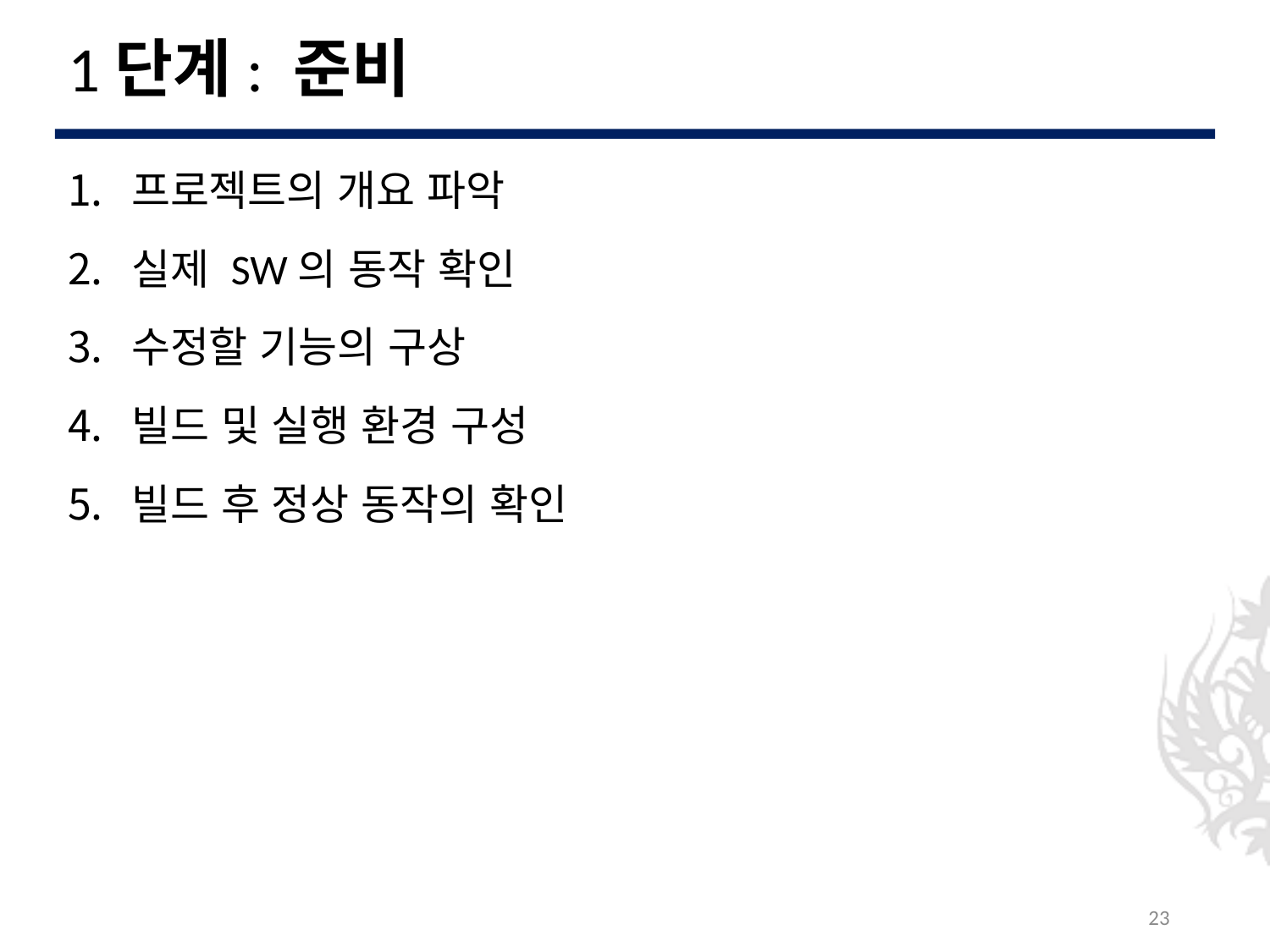

# 1단계: 준비
프로젝트의 개요 파악
실제 SW의 동작 확인
수정할 기능의 구상
빌드 및 실행 환경 구성
빌드 후 정상 동작의 확인

23